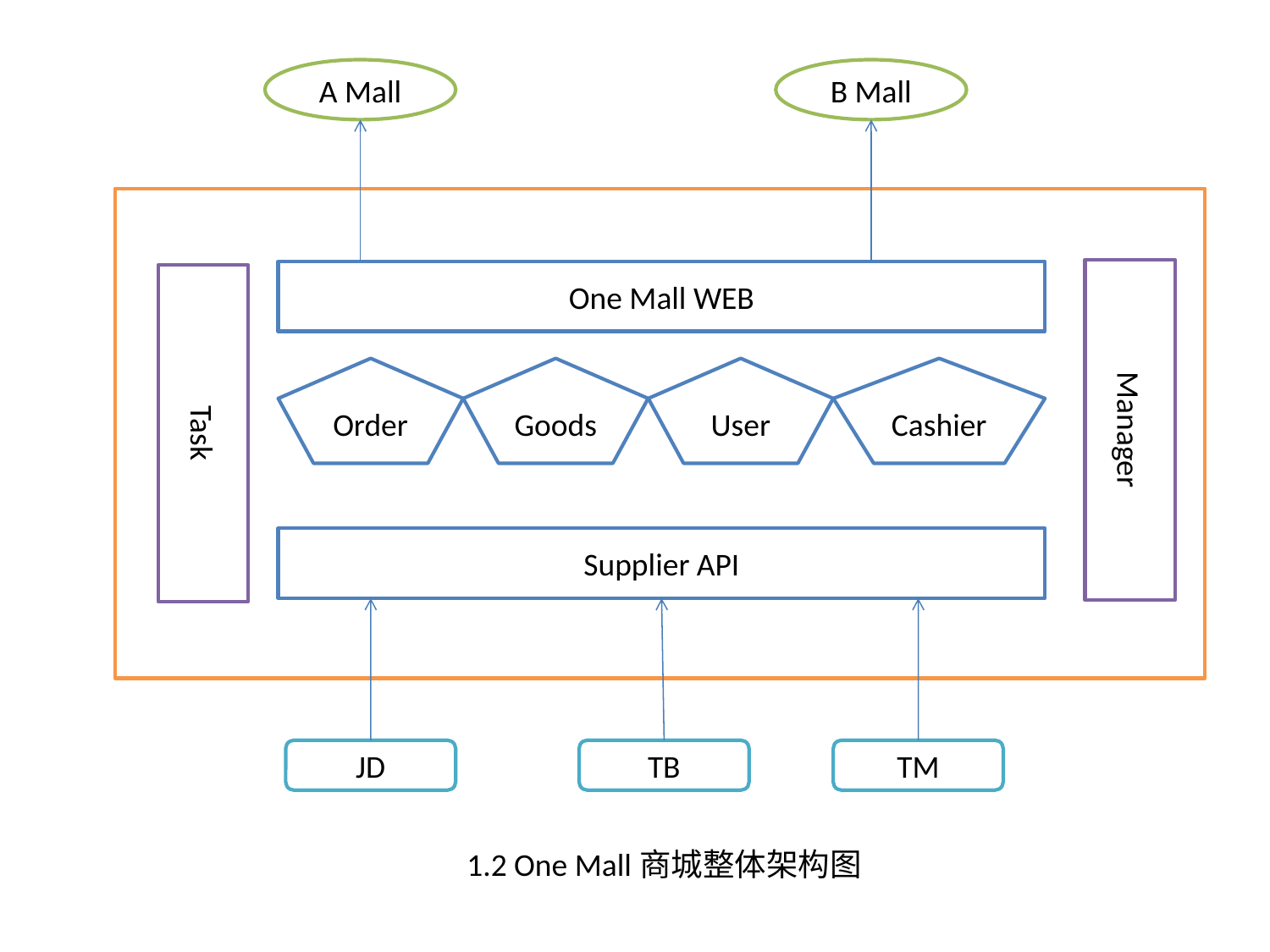

A Mall
B Mall

Manager
One Mall WEB
Task
Order
Goods
User
Supplier API
Cashier
JD
TB
TM
1.2 One Mall商城整体架构图